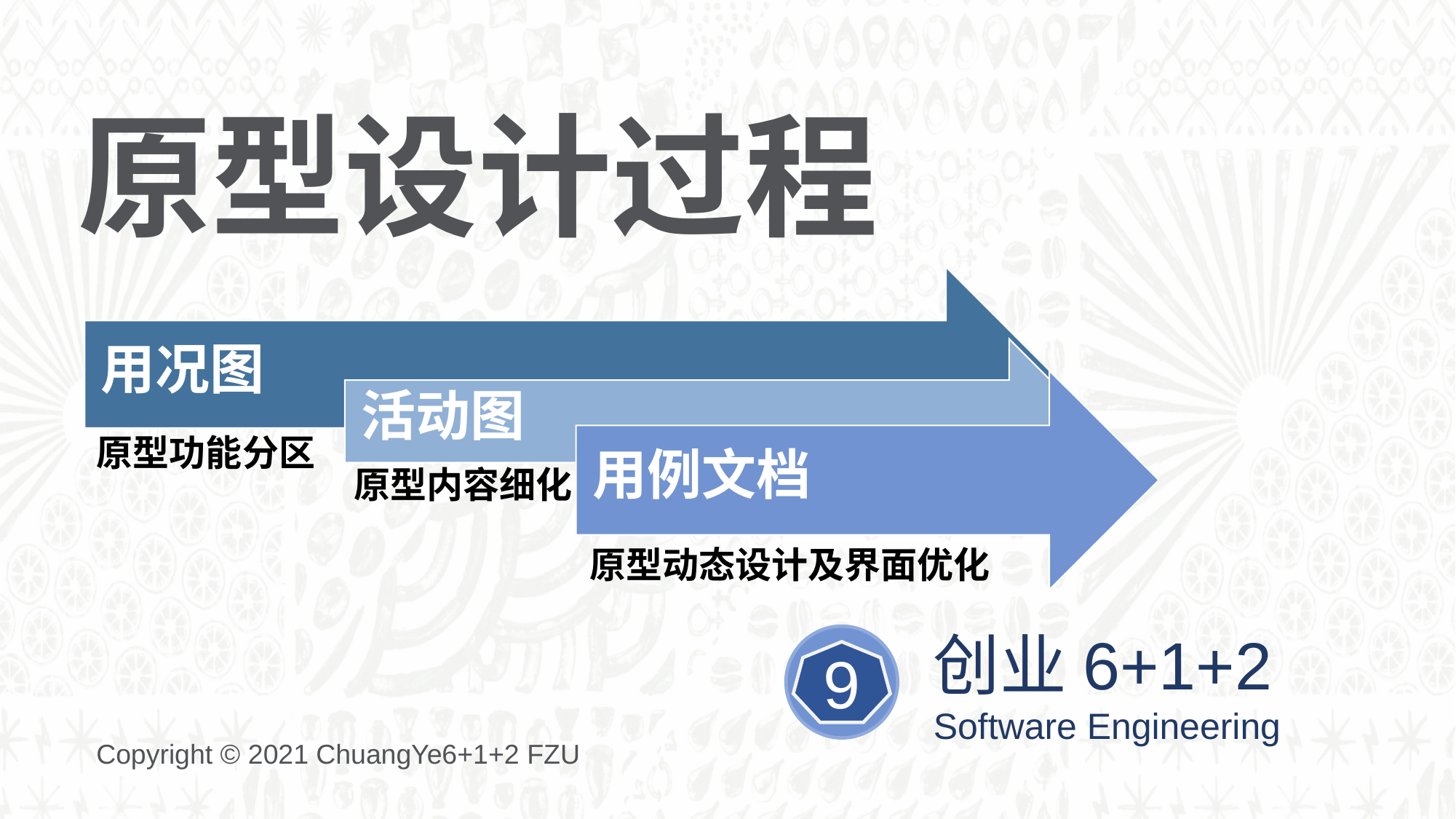

原型设计过程
用况图
原型功能分区
活动图
原型内容细化
用例文档
原型动态设计及界面优化